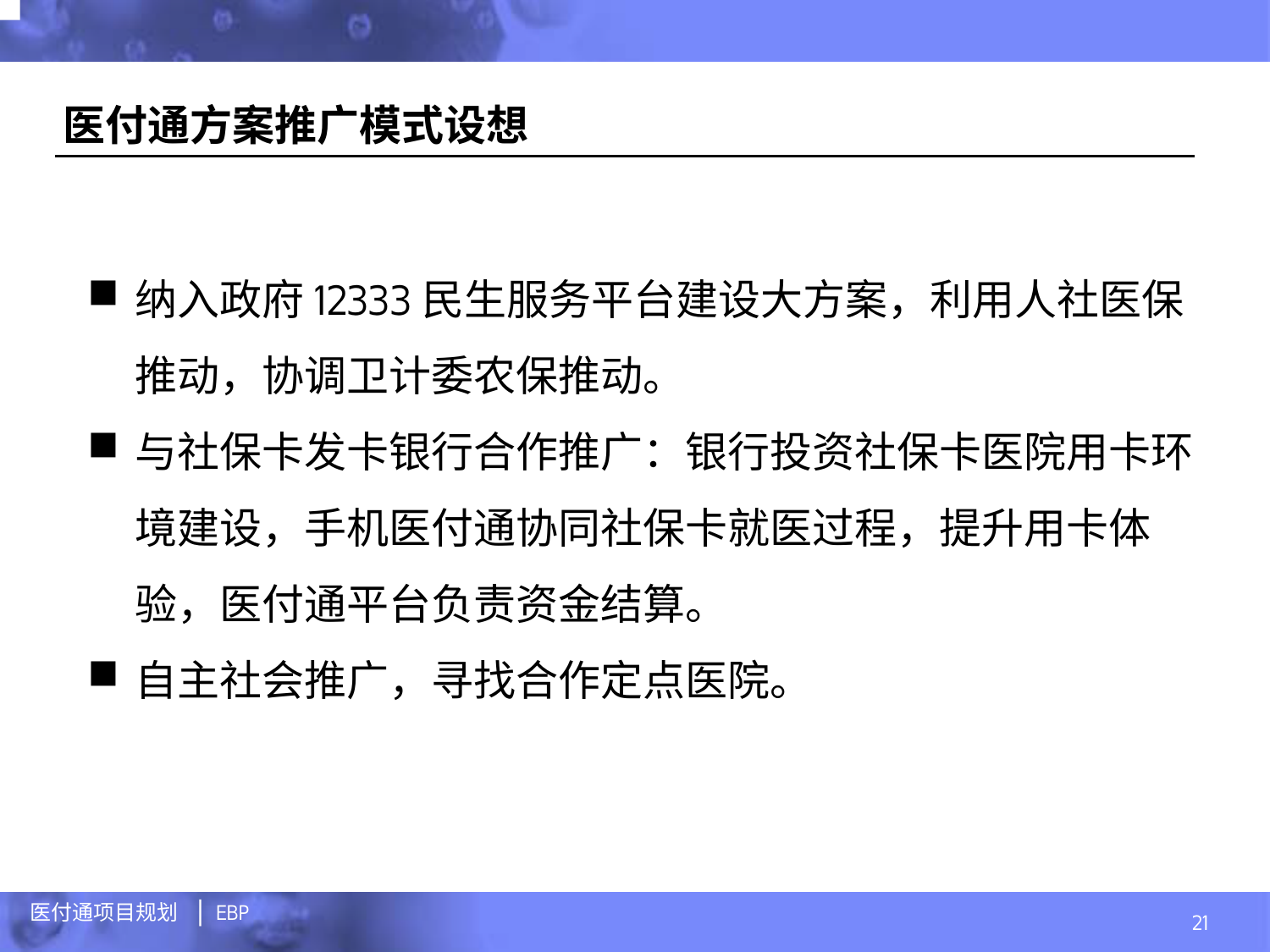

医付通方案推广模式设想
纳入政府12333民生服务平台建设大方案，利用人社医保推动，协调卫计委农保推动。
与社保卡发卡银行合作推广：银行投资社保卡医院用卡环境建设，手机医付通协同社保卡就医过程，提升用卡体验，医付通平台负责资金结算。
自主社会推广，寻找合作定点医院。
21